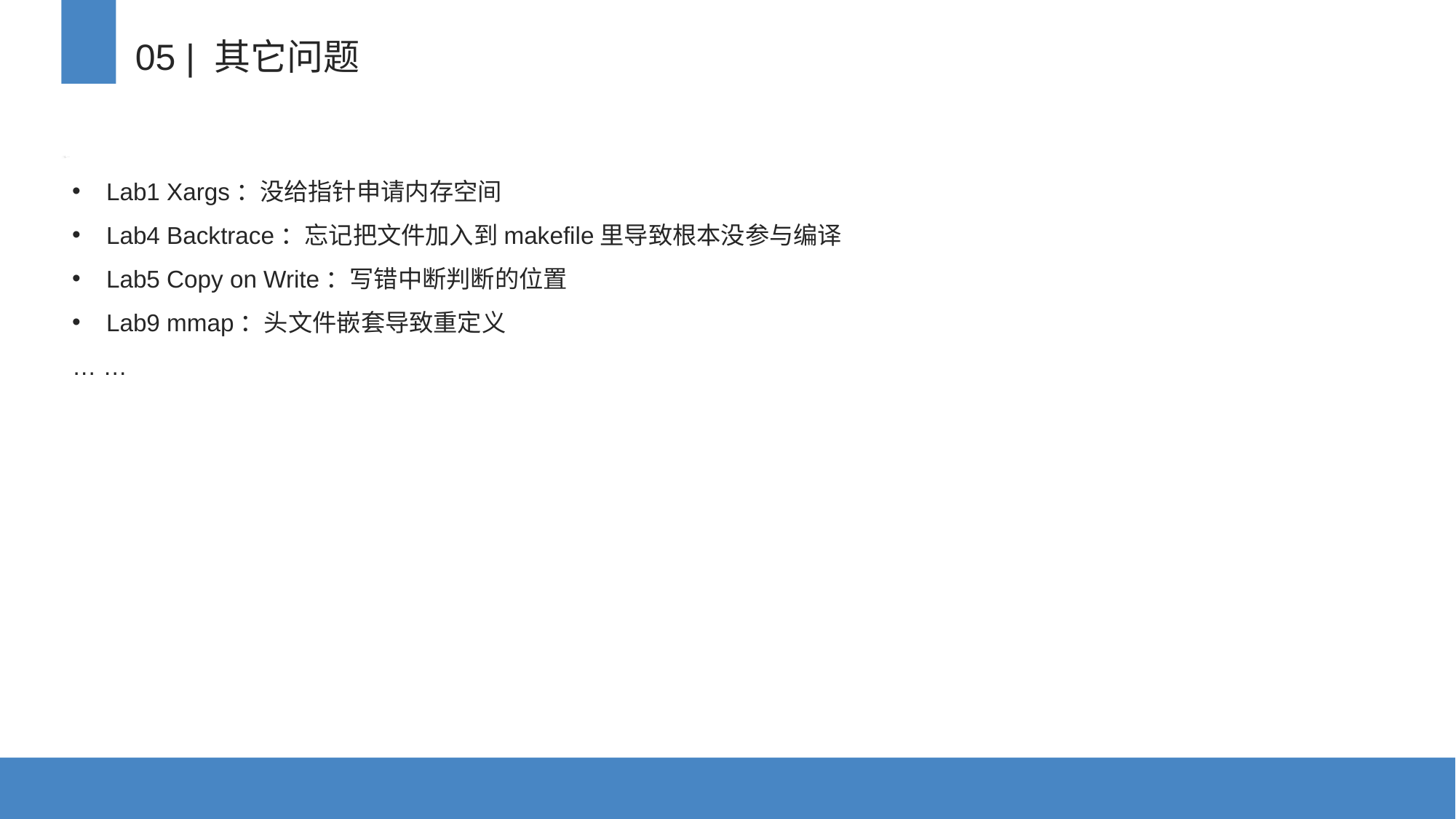

05 | 其它问题
Lab1 Xargs：没给指针申请内存空间
Lab4 Backtrace：忘记把文件加入到makefile里导致根本没参与编译
Lab5 Copy on Write：写错中断判断的位置
Lab9 mmap：头文件嵌套导致重定义
… …